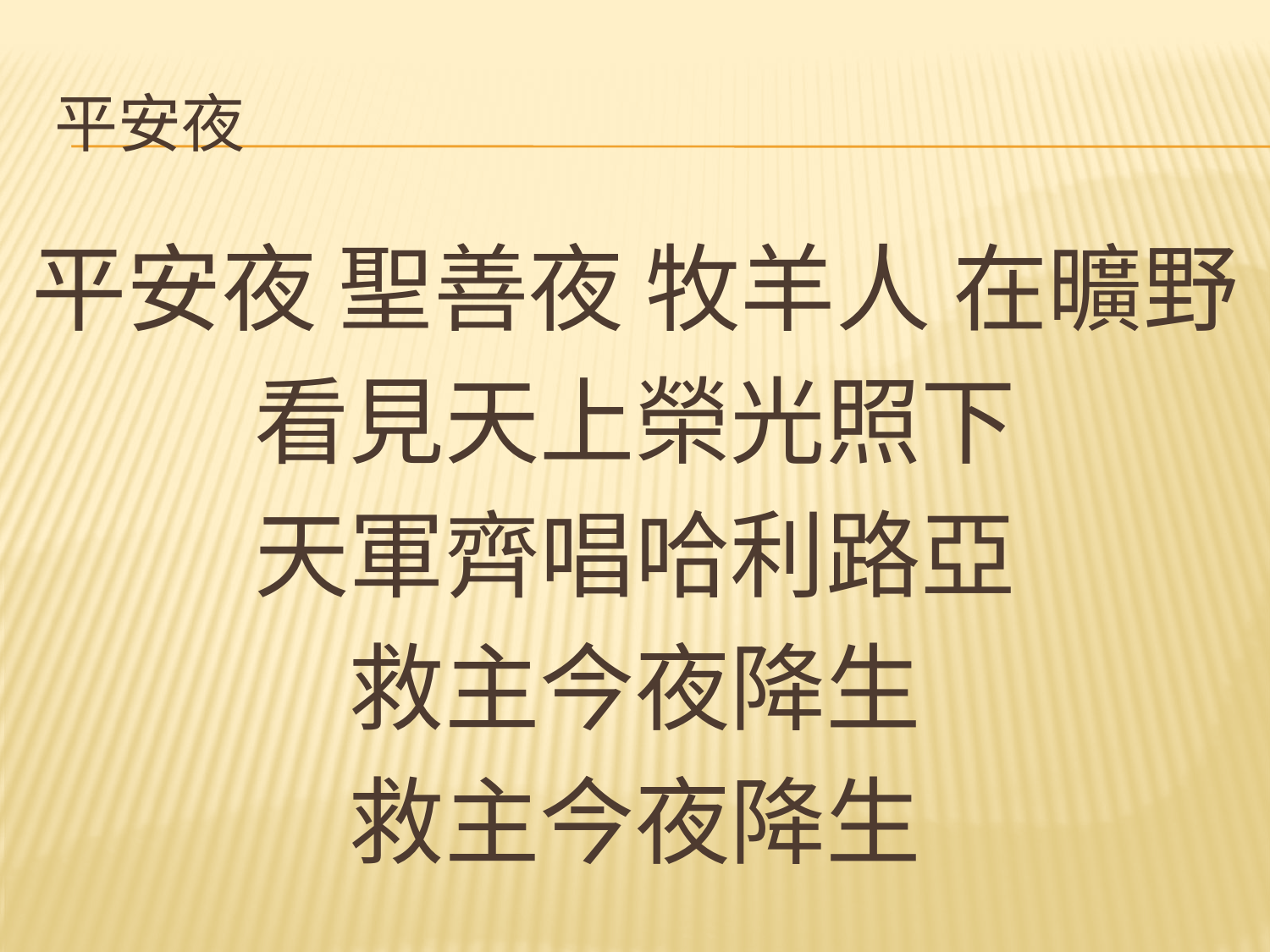

# 平安夜
平安夜 聖善夜 牧羊人 在曠野
看見天上榮光照下
天軍齊唱哈利路亞
救主今夜降生
救主今夜降生